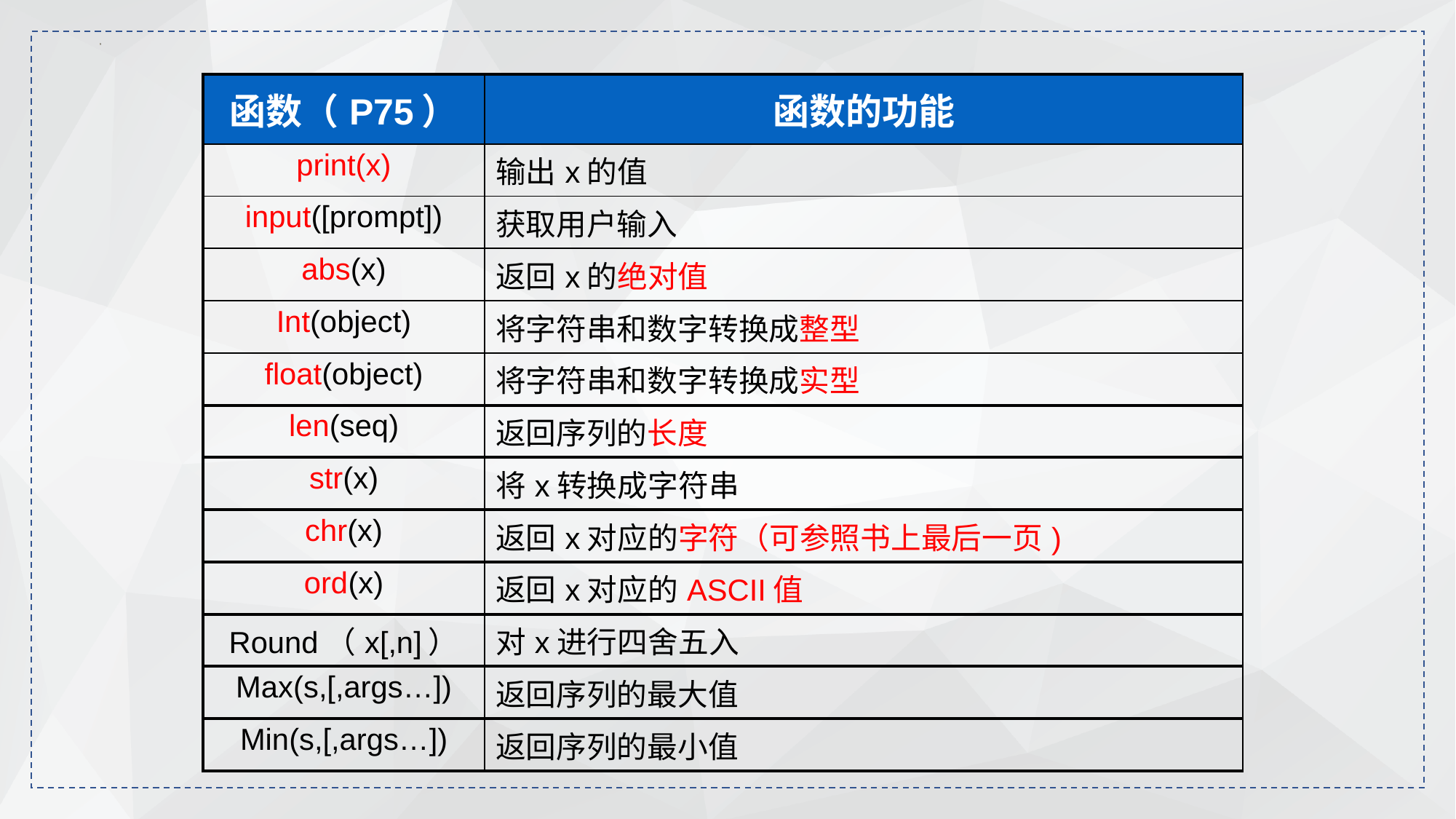

| 函数（P75） | 函数的功能 |
| --- | --- |
| print(x) | 输出x的值 |
| input([prompt]) | 获取用户输入 |
| abs(x) | 返回x的绝对值 |
| Int(object) | 将字符串和数字转换成整型 |
| float(object) | 将字符串和数字转换成实型 |
| len(seq) | 返回序列的长度 |
| str(x) | 将x转换成字符串 |
| chr(x) | 返回x对应的字符（可参照书上最后一页) |
| ord(x) | 返回x对应的ASCII值 |
| Round（x[,n]） | 对x进行四舍五入 |
| Max(s,[,args…]) | 返回序列的最大值 |
| Min(s,[,args…]) | 返回序列的最小值 |